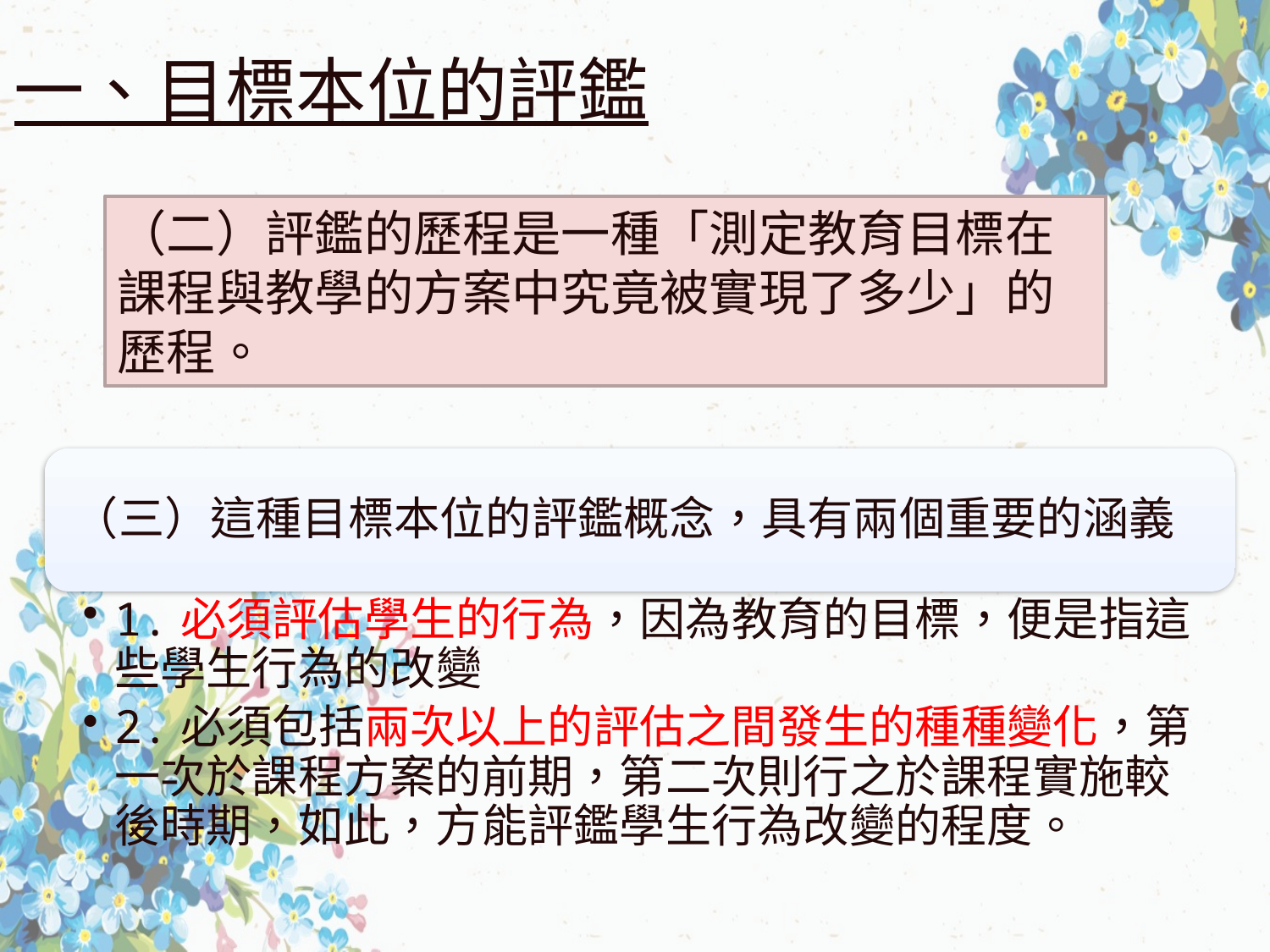

# 一、目標本位的評鑑
（二）評鑑的歷程是一種「測定教育目標在課程與教學的方案中究竟被實現了多少」的歷程。
（三）這種目標本位的評鑑概念，具有兩個重要的涵義
1.必須評估學生的行為，因為教育的目標，便是指這些學生行為的改變
2.必須包括兩次以上的評估之間發生的種種變化，第一次於課程方案的前期，第二次則行之於課程實施較後時期，如此，方能評鑑學生行為改變的程度。